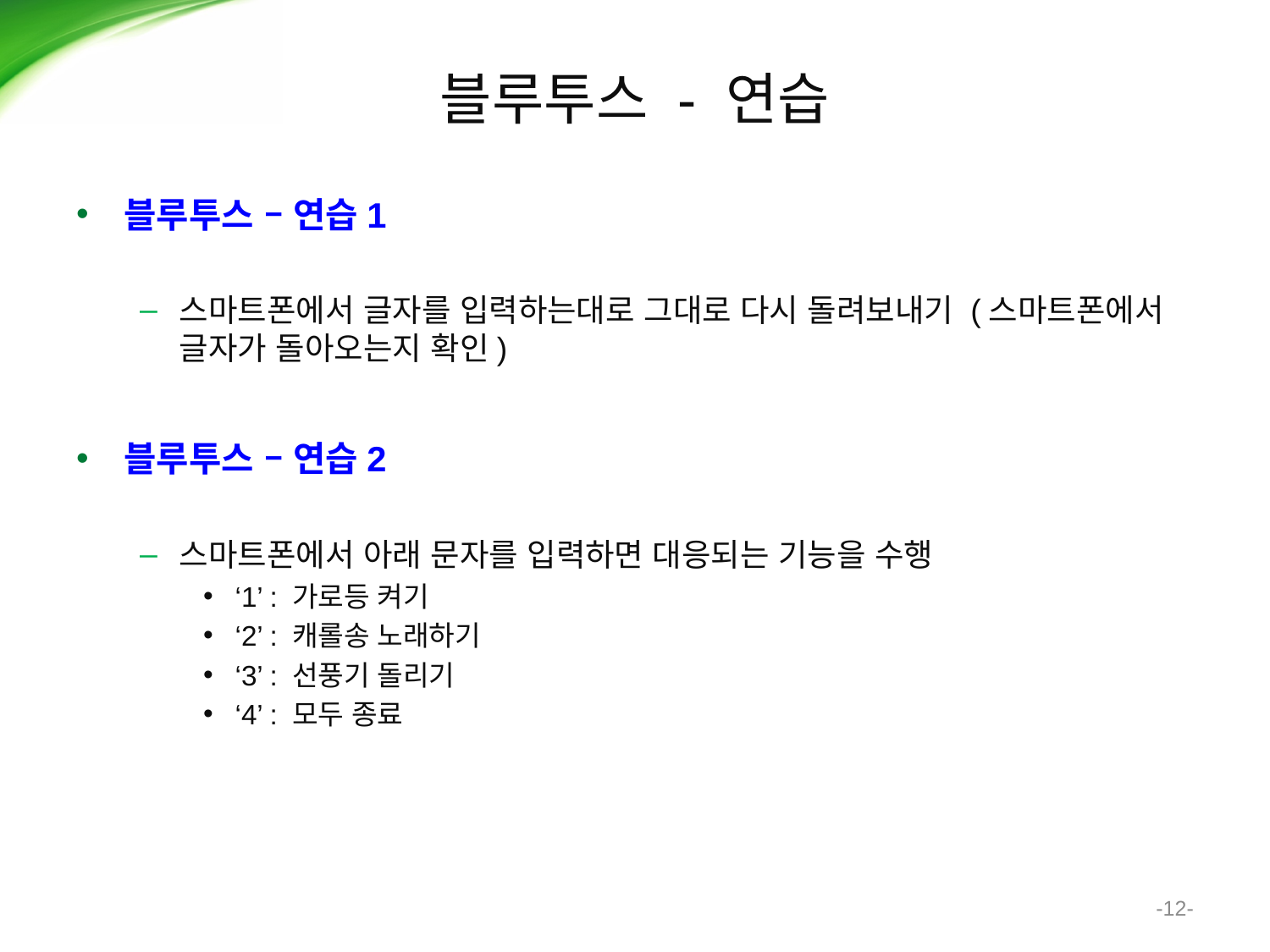

# 블루투스 - 연습
블루투스 – 연습1

스마트폰에서 글자를 입력하는대로 그대로 다시 돌려보내기 (스마트폰에서 글자가 돌아오는지 확인)

블루투스 – 연습2

스마트폰에서 아래 문자를 입력하면 대응되는 기능을 수행
‘1’ : 가로등 켜기
‘2’ : 캐롤송 노래하기
‘3’ : 선풍기 돌리기
‘4’ : 모두 종료

-12-